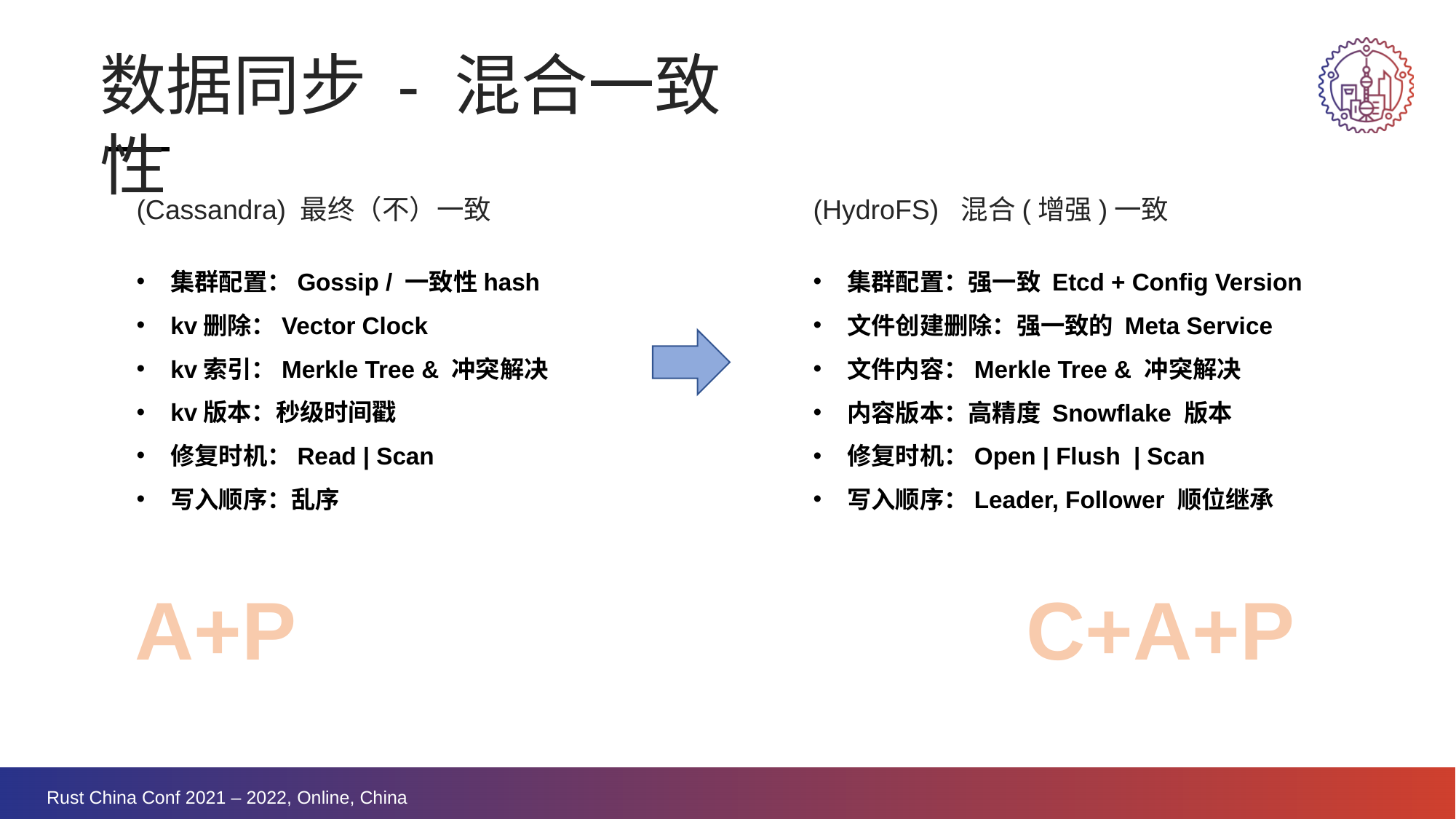

数据同步 - 混合一致性
(Cassandra) 最终（不）一致
(HydroFS)  混合(增强)一致
集群配置：Gossip / 一致性hash
kv删除：Vector Clock
kv索引：Merkle Tree & 冲突解决
kv版本：秒级时间戳
修复时机：Read | Scan
写入顺序：乱序
集群配置：强一致 Etcd + Config Version
文件创建删除：强一致的 Meta Service
文件内容：Merkle Tree & 冲突解决
内容版本：高精度 Snowflake 版本
修复时机：Open | Flush  | Scan
写入顺序：Leader, Follower 顺位继承

A+P
C+A+P